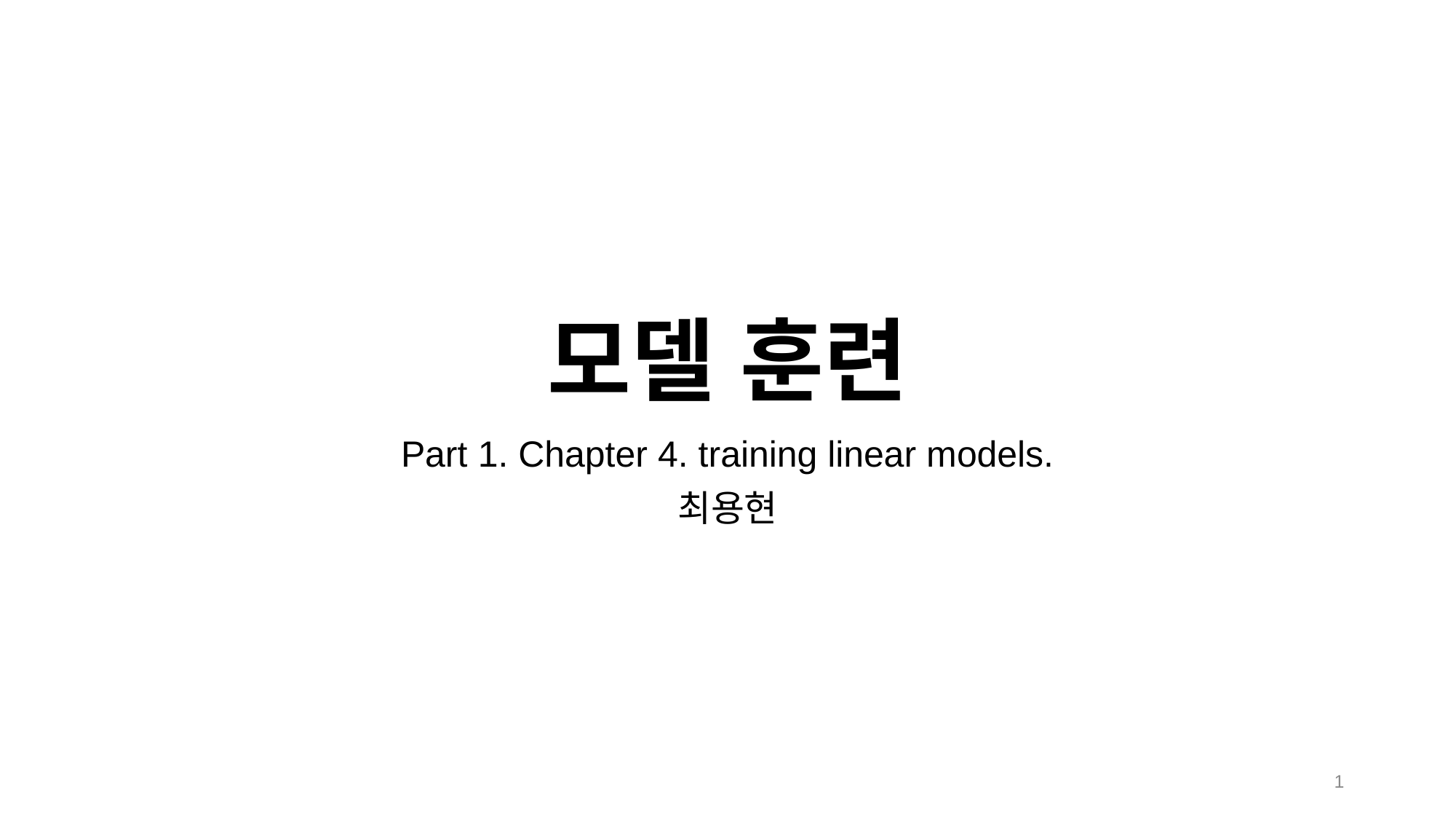

# 모델 훈련
Part 1. Chapter 4. training linear models.
최용현
1